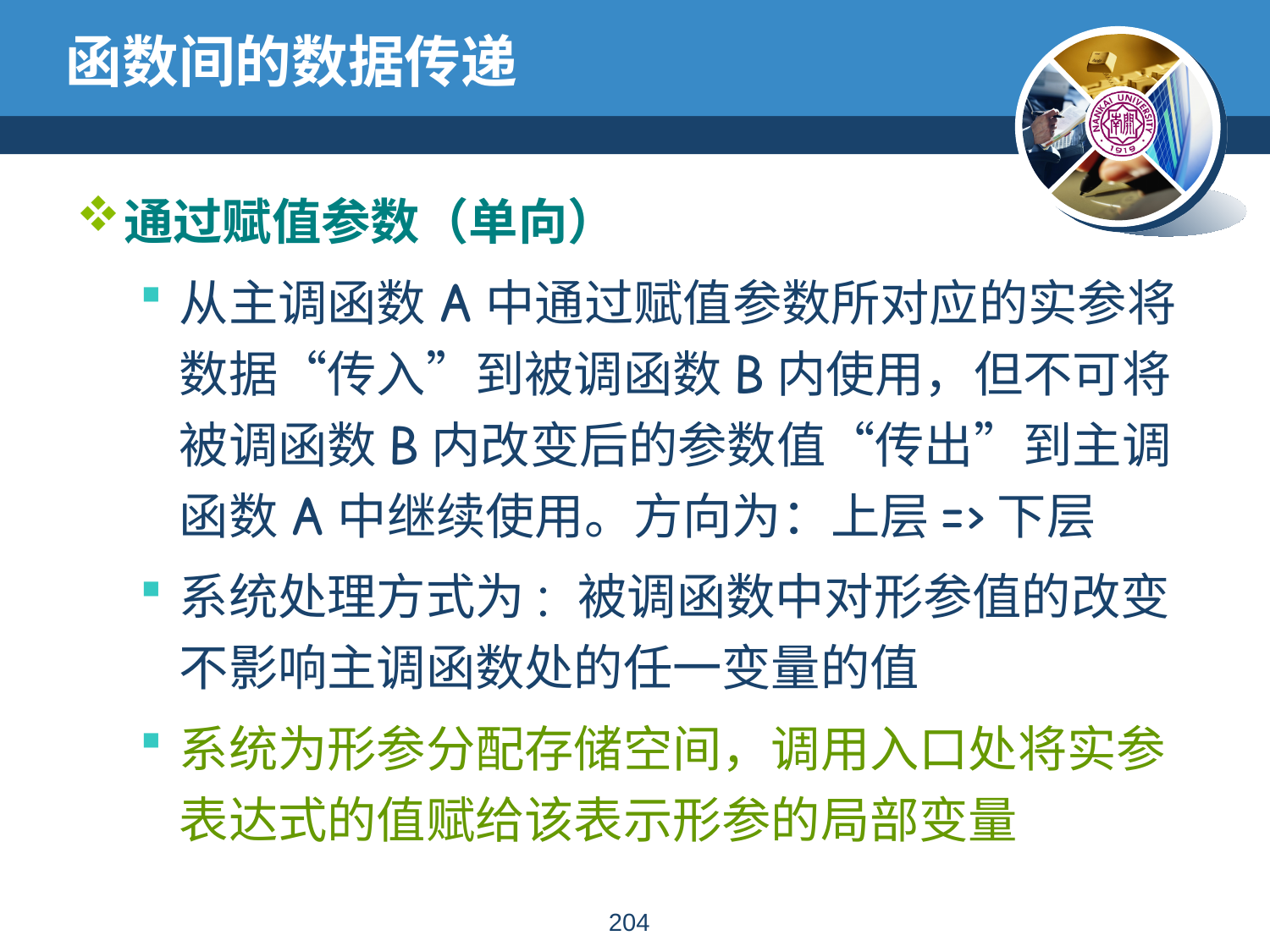

# 函数间的数据传递
通过赋值参数（单向）
从主调函数A中通过赋值参数所对应的实参将数据“传入”到被调函数B内使用，但不可将被调函数B内改变后的参数值“传出”到主调函数A中继续使用。方向为：上层=>下层
系统处理方式为: 被调函数中对形参值的改变不影响主调函数处的任一变量的值
系统为形参分配存储空间，调用入口处将实参表达式的值赋给该表示形参的局部变量
204